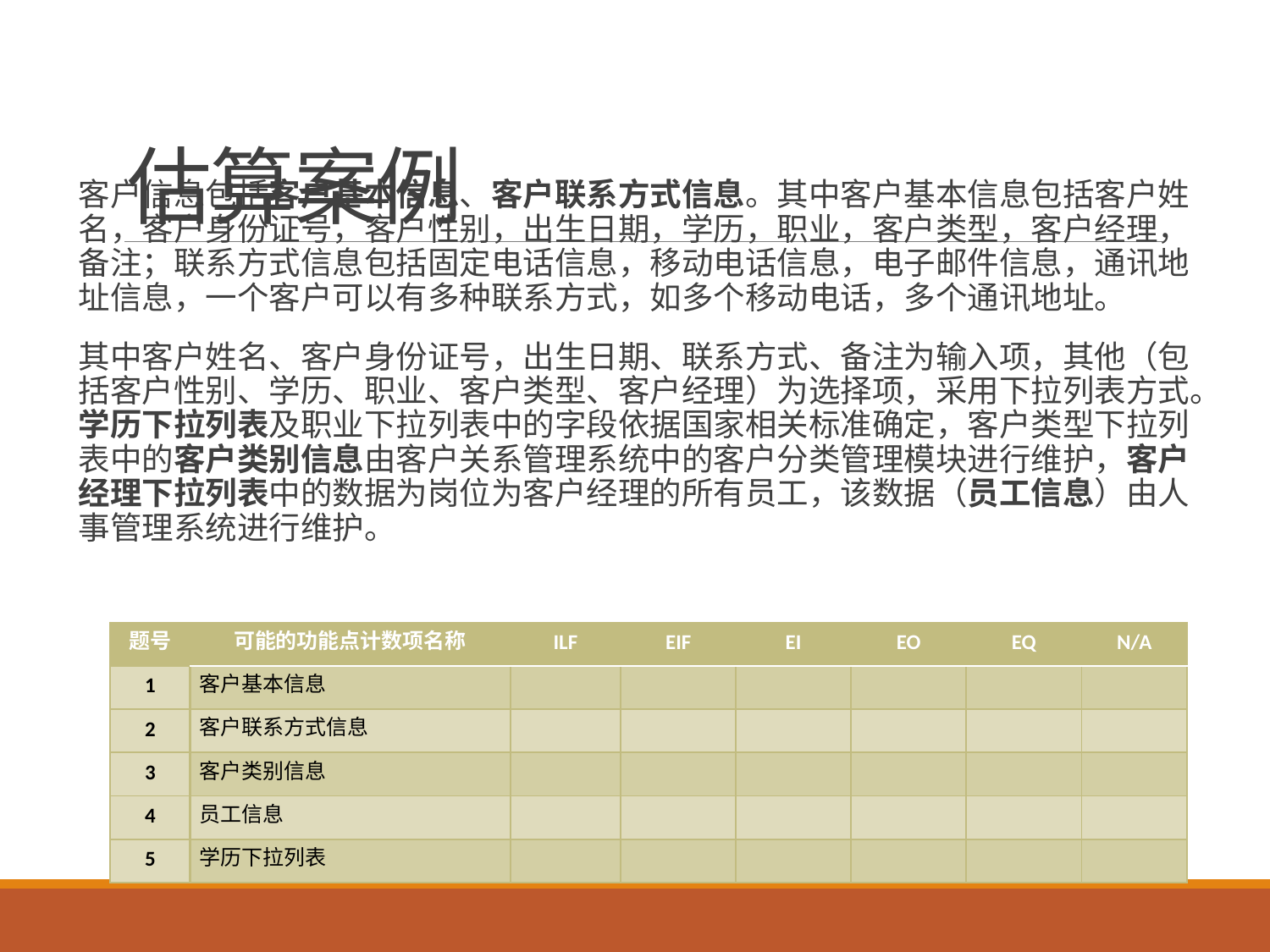

# 估算案例
客户信息包括客户基本信息、客户联系方式信息。其中客户基本信息包括客户姓名，客户身份证号，客户性别，出生日期，学历，职业，客户类型，客户经理，备注；联系方式信息包括固定电话信息，移动电话信息，电子邮件信息，通讯地址信息，一个客户可以有多种联系方式，如多个移动电话，多个通讯地址。
其中客户姓名、客户身份证号，出生日期、联系方式、备注为输入项，其他（包括客户性别、学历、职业、客户类型、客户经理）为选择项，采用下拉列表方式。学历下拉列表及职业下拉列表中的字段依据国家相关标准确定，客户类型下拉列表中的客户类别信息由客户关系管理系统中的客户分类管理模块进行维护，客户经理下拉列表中的数据为岗位为客户经理的所有员工，该数据（员工信息）由人事管理系统进行维护。

| 题号 | 可能的功能点计数项名称 | ILF | EIF | EI | EO | EQ | N/A |
| --- | --- | --- | --- | --- | --- | --- | --- |
| 1 | 客户基本信息 |  |  |  |  |  |  |
| 2 | 客户联系方式信息 |  |  |  |  |  |  |
| 3 | 客户类别信息 |  |  |  |  |  |  |
| 4 | 员工信息 |  |  |  |  |  |  |
| 5 | 学历下拉列表 |  |  |  |  |  |  |